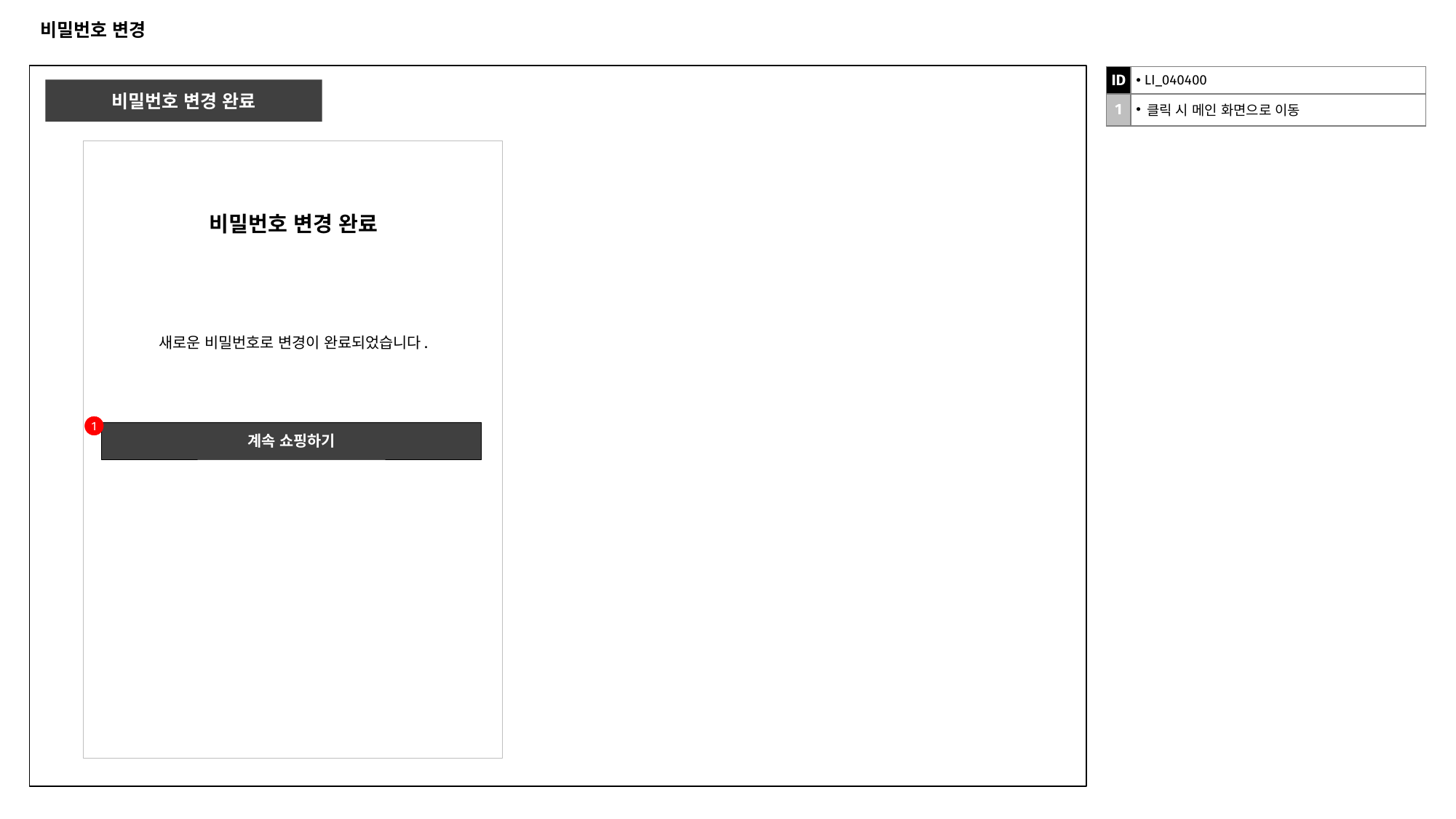

# 비밀번호 변경

| ID | LI\_040400 |
| --- | --- |
| 1 | 클릭 시 메인 화면으로 이동 |
비밀번호 변경 완료

비밀번호 변경 완료
새로운 비밀번호로 변경이 완료되었습니다.
1
계속 쇼핑하기